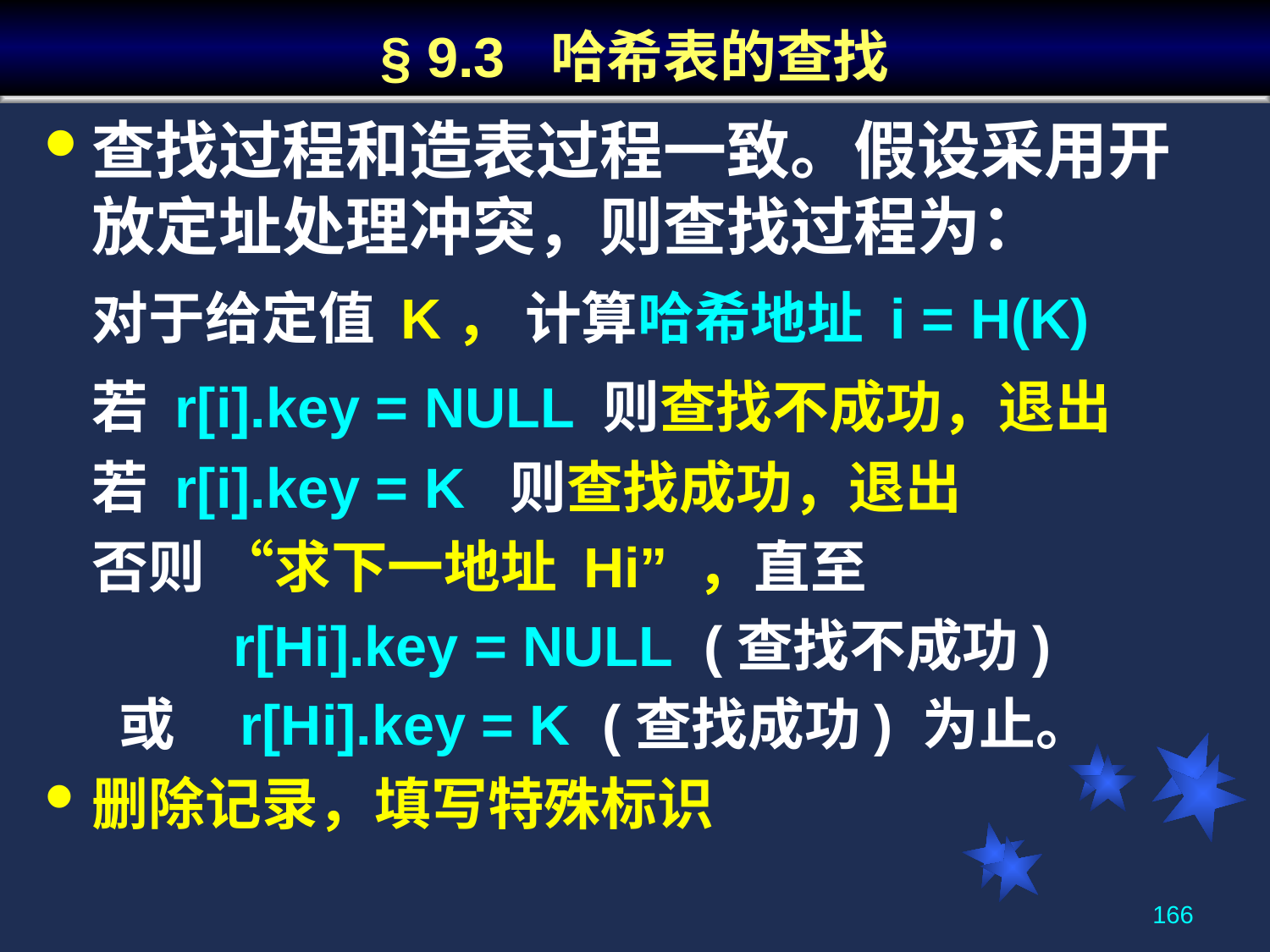

# § 9.3  哈希表的查找
查找过程和造表过程一致。假设采用开放定址处理冲突，则查找过程为：
	对于给定值 K， 计算哈希地址 i = H(K)
	若 r[i].key = NULL 则查找不成功，退出
	若 r[i].key = K  则查找成功，退出
	否则 “求下一地址 Hi” ，直至
	         r[Hi].key = NULL  (查找不成功)
	 或    r[Hi].key = K  (查找成功) 为止。
删除记录，填写特殊标识

166